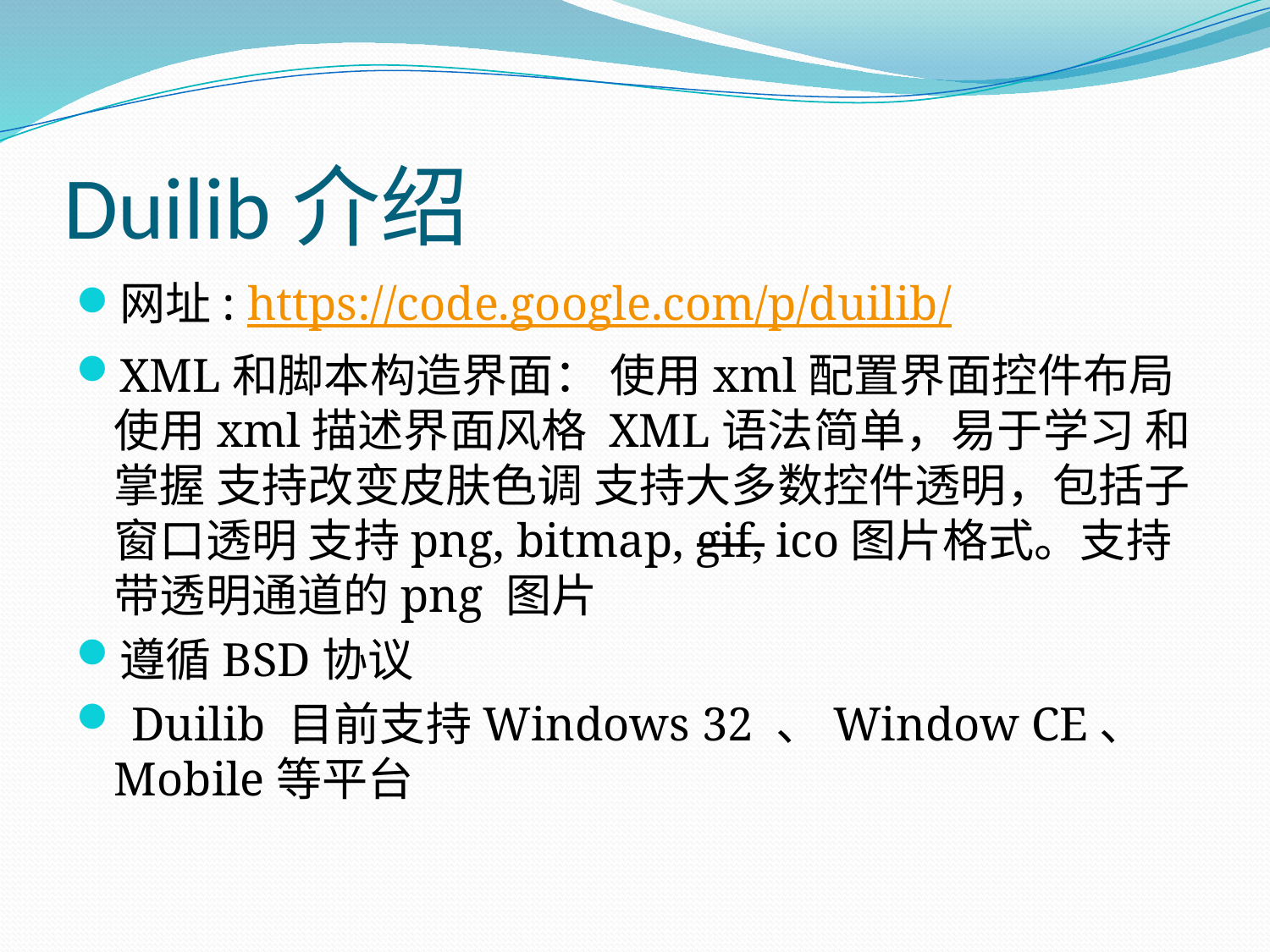

# Duilib介绍
网址: https://code.google.com/p/duilib/
XML和脚本构造界面： 使用xml配置界面控件布局 使用xml描述界面风格 XML语法简单，易于学习 和掌握 支持改变皮肤色调 支持大多数控件透明，包括子窗口透明 支持png, bitmap, gif, ico图片格式。支持带透明通道的png 图片
遵循BSD协议
 Duilib 目前支持Windows 32 、Window CE、Mobile等平台